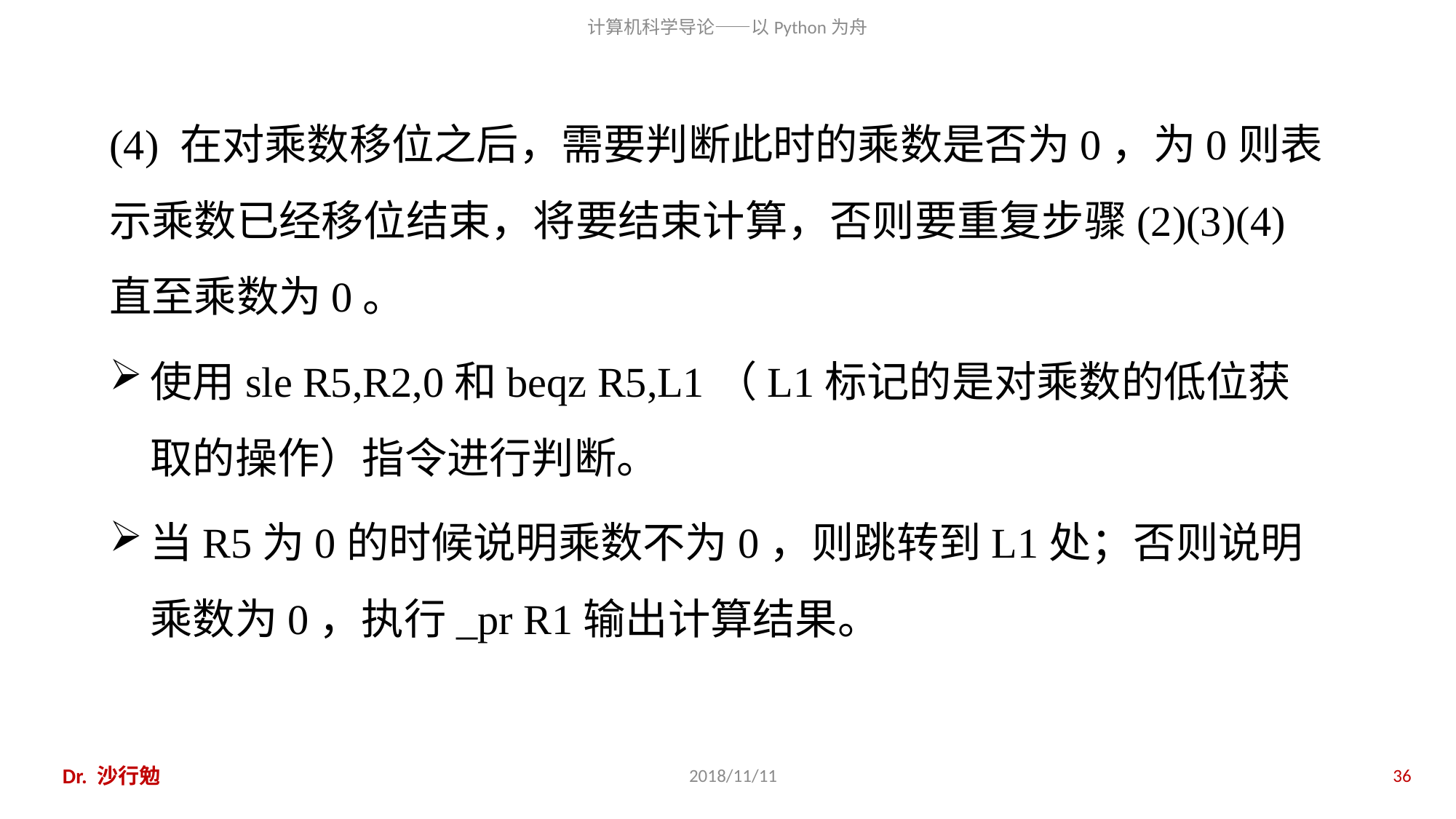

(4) 在对乘数移位之后，需要判断此时的乘数是否为0，为0则表示乘数已经移位结束，将要结束计算，否则要重复步骤(2)(3)(4)直至乘数为0。
使用sle R5,R2,0和beqz R5,L1（L1标记的是对乘数的低位获取的操作）指令进行判断。
当R5为0的时候说明乘数不为0，则跳转到L1处；否则说明乘数为0，执行_pr R1输出计算结果。
Dr. 沙行勉
2018/11/11
36